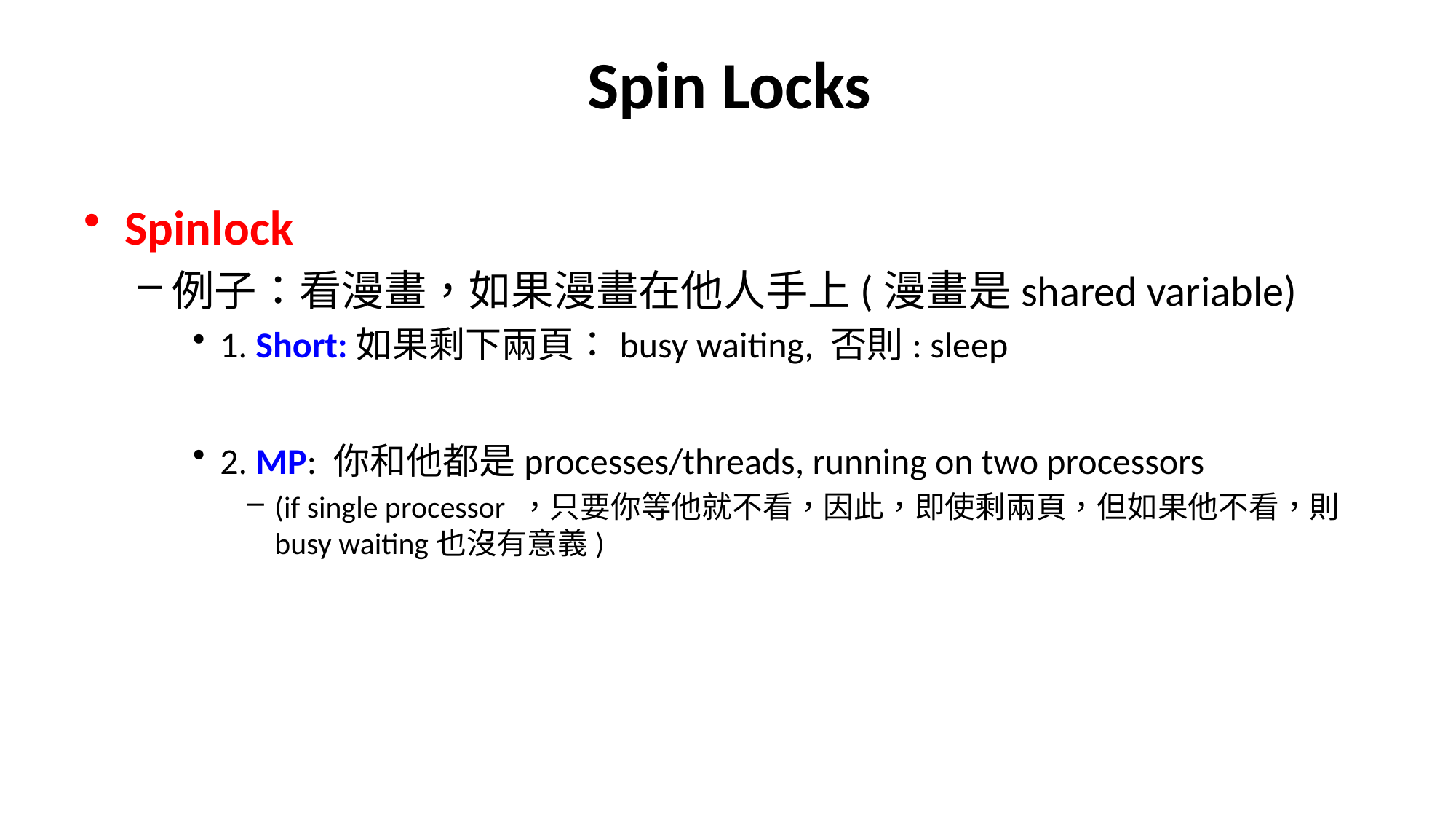

# Spin Locks
Spinlock
例子：看漫畫，如果漫畫在他人手上(漫畫是shared variable)
1. Short:如果剩下兩頁：busy waiting, 否則: sleep

2. MP: 你和他都是processes/threads, running on two processors
(if single processor ，只要你等他就不看，因此，即使剩兩頁，但如果他不看，則busy waiting也沒有意義)